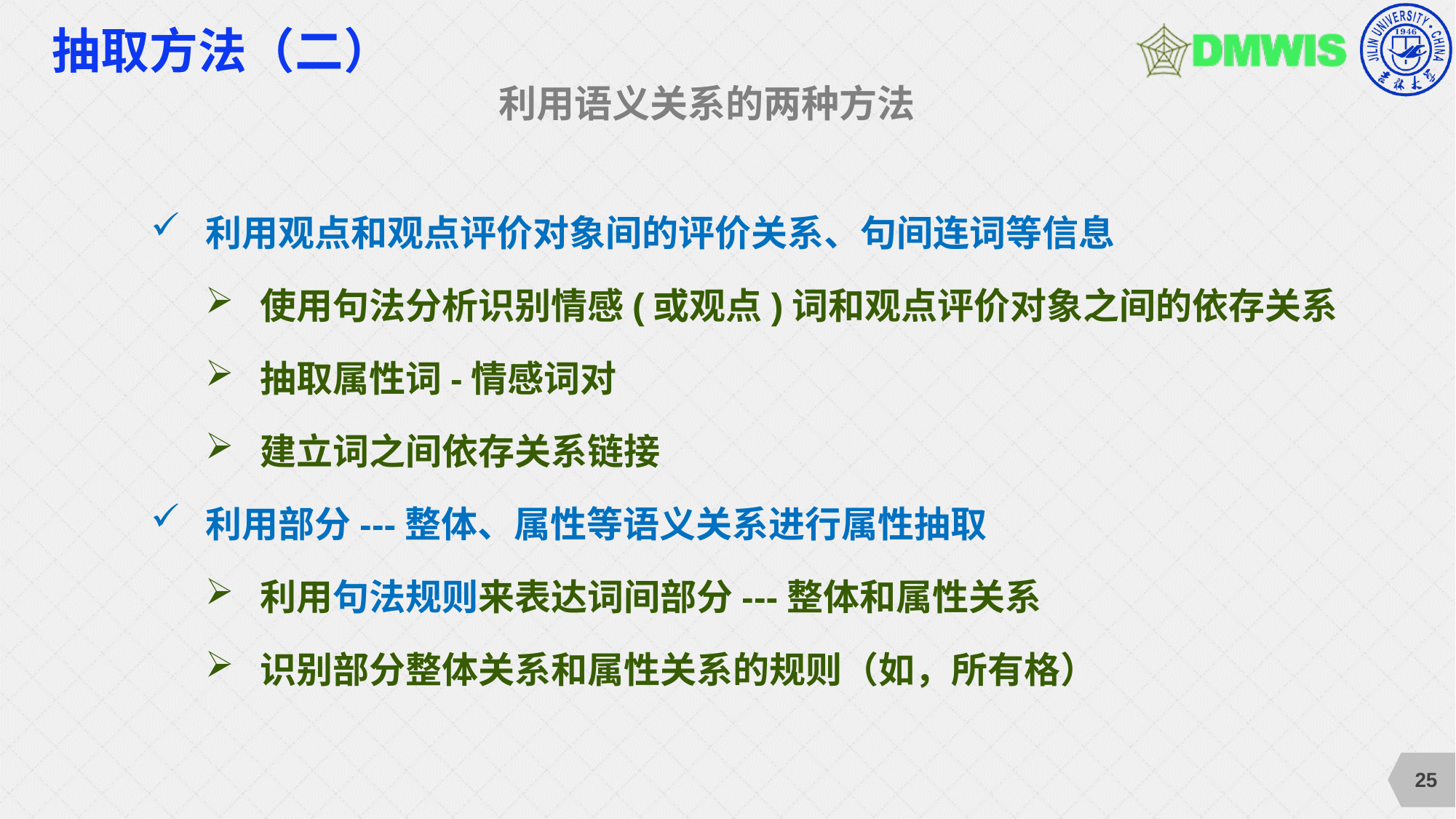

# 抽取方法（二）
利用语义关系的两种方法
利用观点和观点评价对象间的评价关系、句间连词等信息
使用句法分析识别情感(或观点)词和观点评价对象之间的依存关系
抽取属性词-情感词对
建立词之间依存关系链接
利用部分---整体、属性等语义关系进行属性抽取
利用句法规则来表达词间部分---整体和属性关系
识别部分整体关系和属性关系的规则（如，所有格）

25